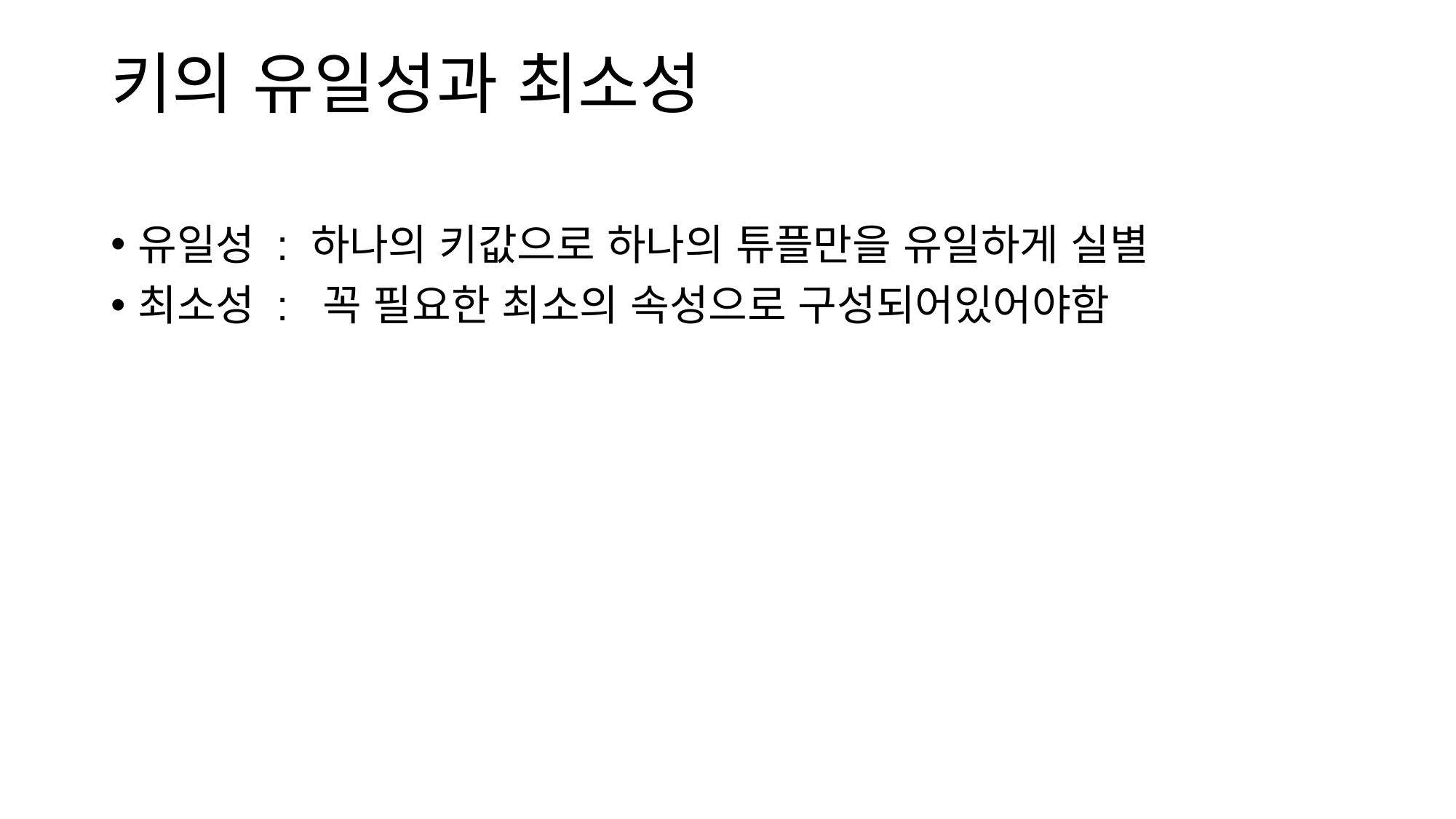

# 키의 유일성과 최소성

유일성 : 하나의 키값으로 하나의 튜플만을 유일하게 실별
최소성 :  꼭 필요한 최소의 속성으로 구성되어있어야함